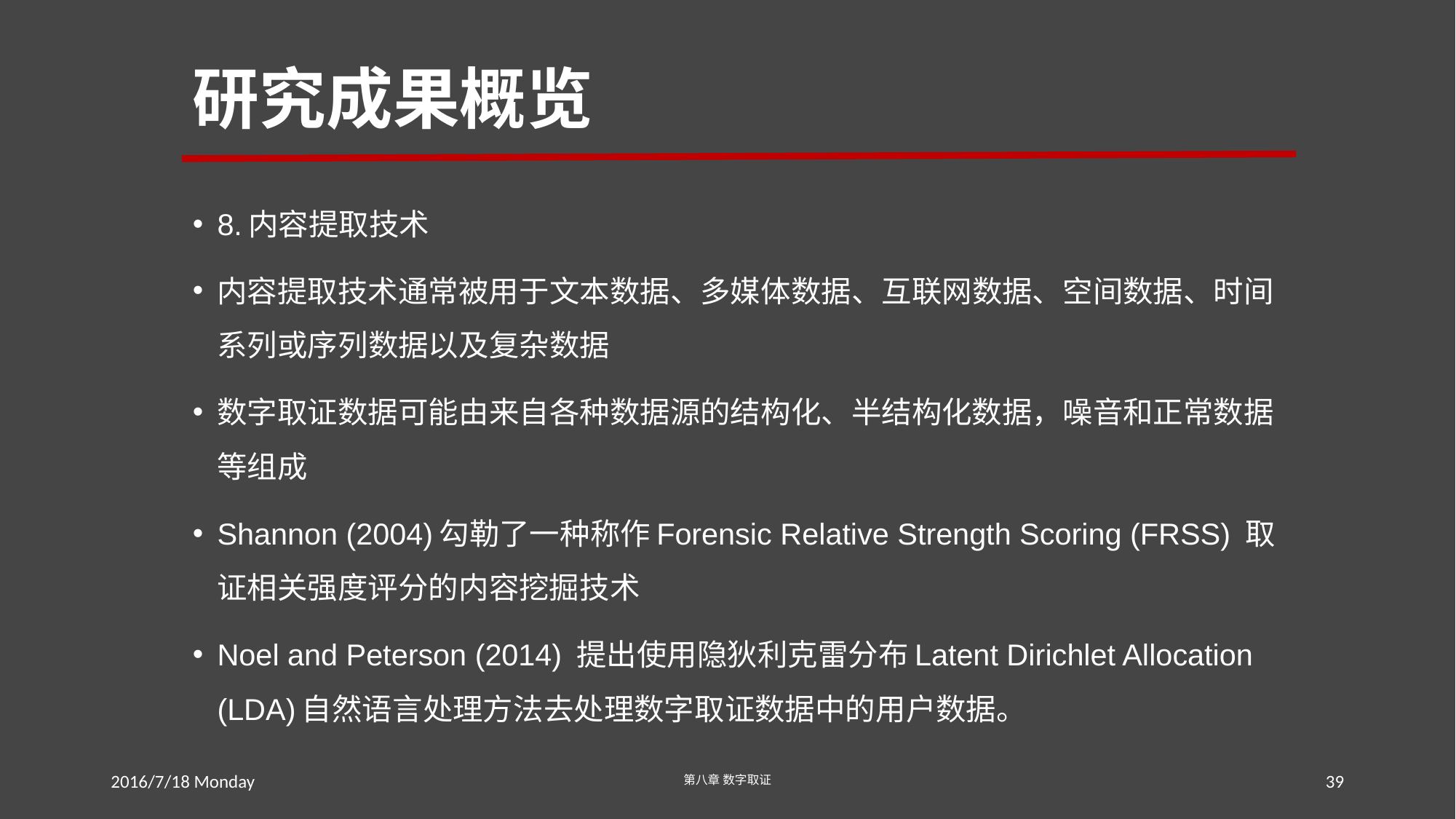

# 研究成果概览
8.内容提取技术
内容提取技术通常被用于文本数据、多媒体数据、互联网数据、空间数据、时间系列或序列数据以及复杂数据
数字取证数据可能由来自各种数据源的结构化、半结构化数据，噪音和正常数据等组成
Shannon (2004)勾勒了一种称作Forensic Relative Strength Scoring (FRSS) 取证相关强度评分的内容挖掘技术
Noel and Peterson (2014) 提出使用隐狄利克雷分布Latent Dirichlet Allocation (LDA)自然语言处理方法去处理数字取证数据中的用户数据。
2016/7/18 Monday
第八章 数字取证
39